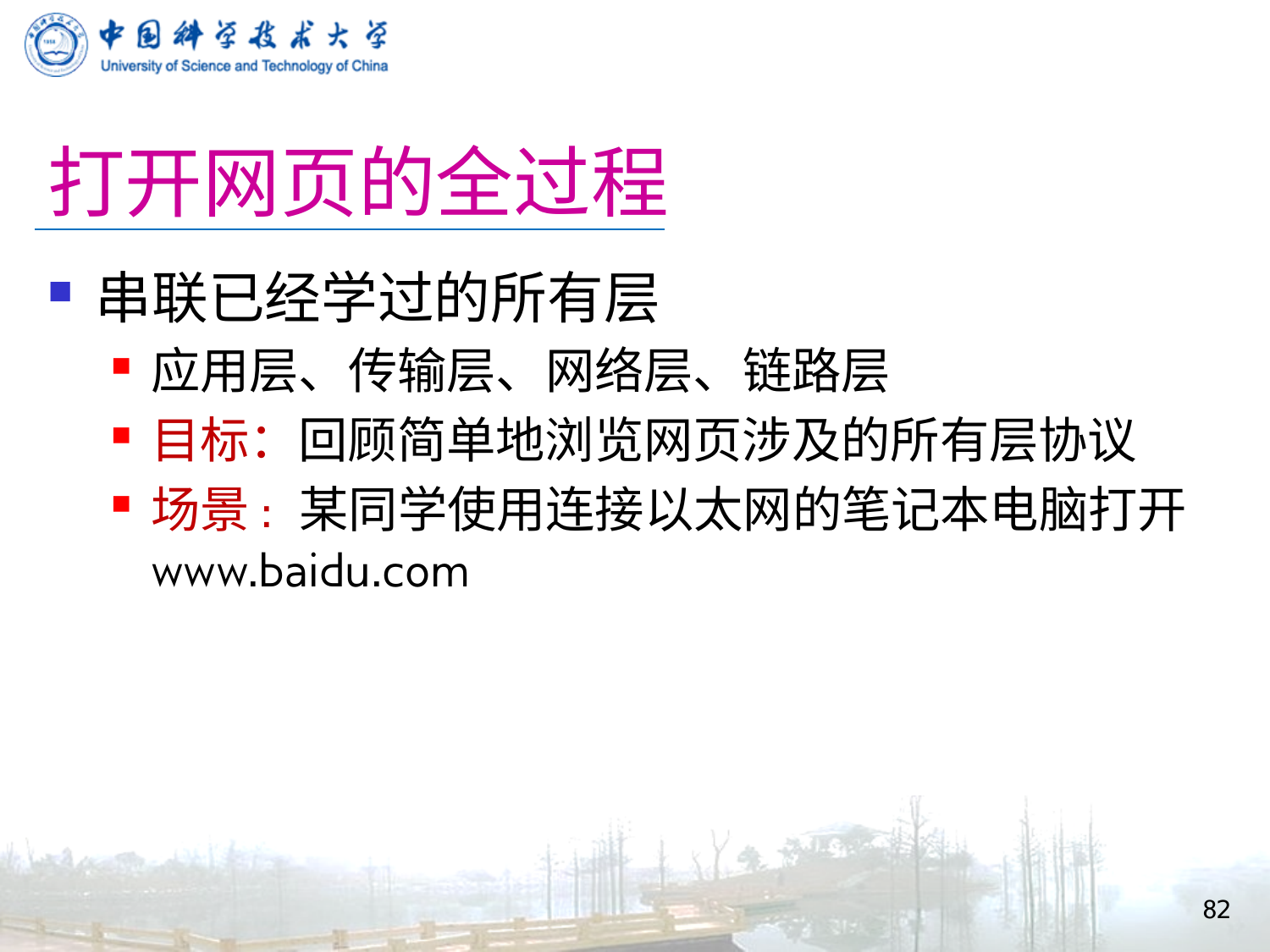

# 打开网页的全过程
串联已经学过的所有层
应用层、传输层、网络层、链路层
目标：回顾简单地浏览网页涉及的所有层协议
场景: 某同学使用连接以太网的笔记本电脑打开www.baidu.com

82